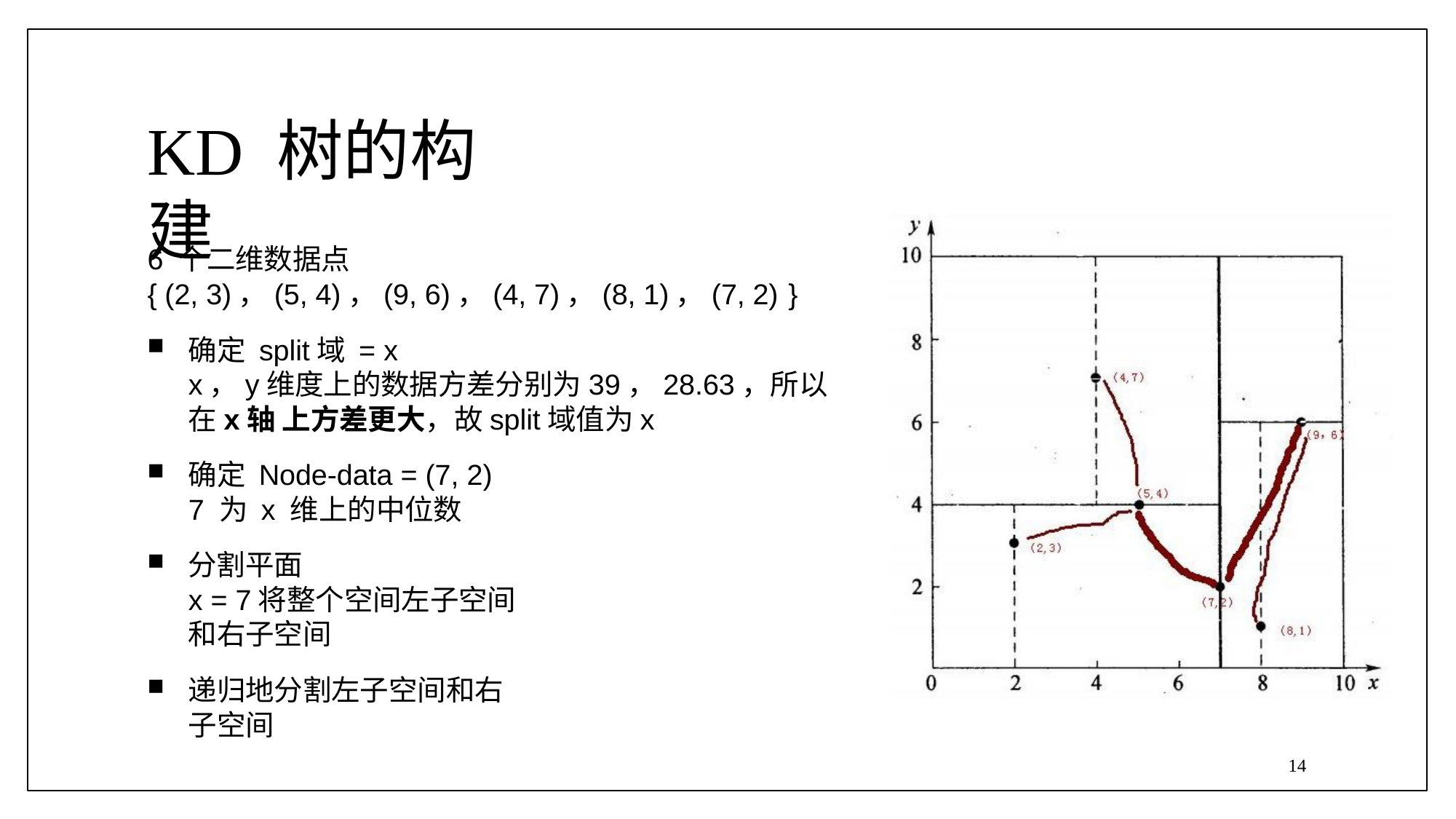

# KD 树的构建

6 个二维数据点
{ (2, 3)，(5, 4)，(9, 6)，(4, 7)，(8, 1)，(7, 2) }
确定 split域 = x
x，y维度上的数据方差分别为39，28.63，所以在x轴 上方差更大，故split域值为x
确定 Node-data = (7, 2)   7 为 x 维上的中位数
分割平面
x = 7将整个空间左子空间和右子空间
递归地分割左子空间和右子空间
14